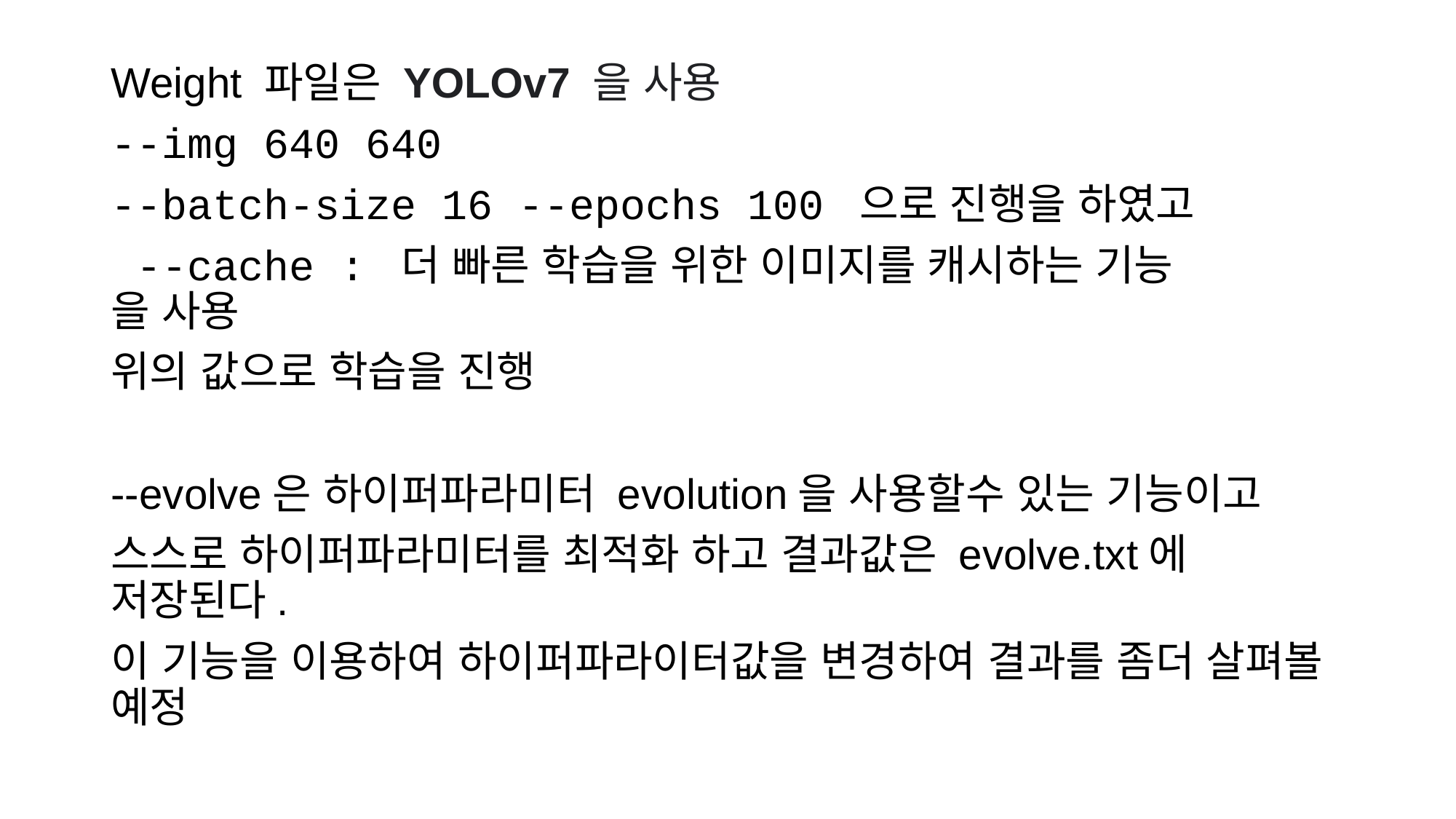

Weight 파일은 YOLOv7 을 사용
--img 640 640
--batch-size 16 --epochs 100 으로 진행을 하였고
 --cache : 더 빠른 학습을 위한 이미지를 캐시하는 기능  		  을 사용
위의 값으로 학습을 진행

--evolve은 하이퍼파라미터 evolution을 사용할수 있는 기능이고
스스로 하이퍼파라미터를 최적화 하고 결과값은 evolve.txt에 저장된다.
이 기능을 이용하여 하이퍼파라이터값을 변경하여 결과를 좀더 살펴볼 예정